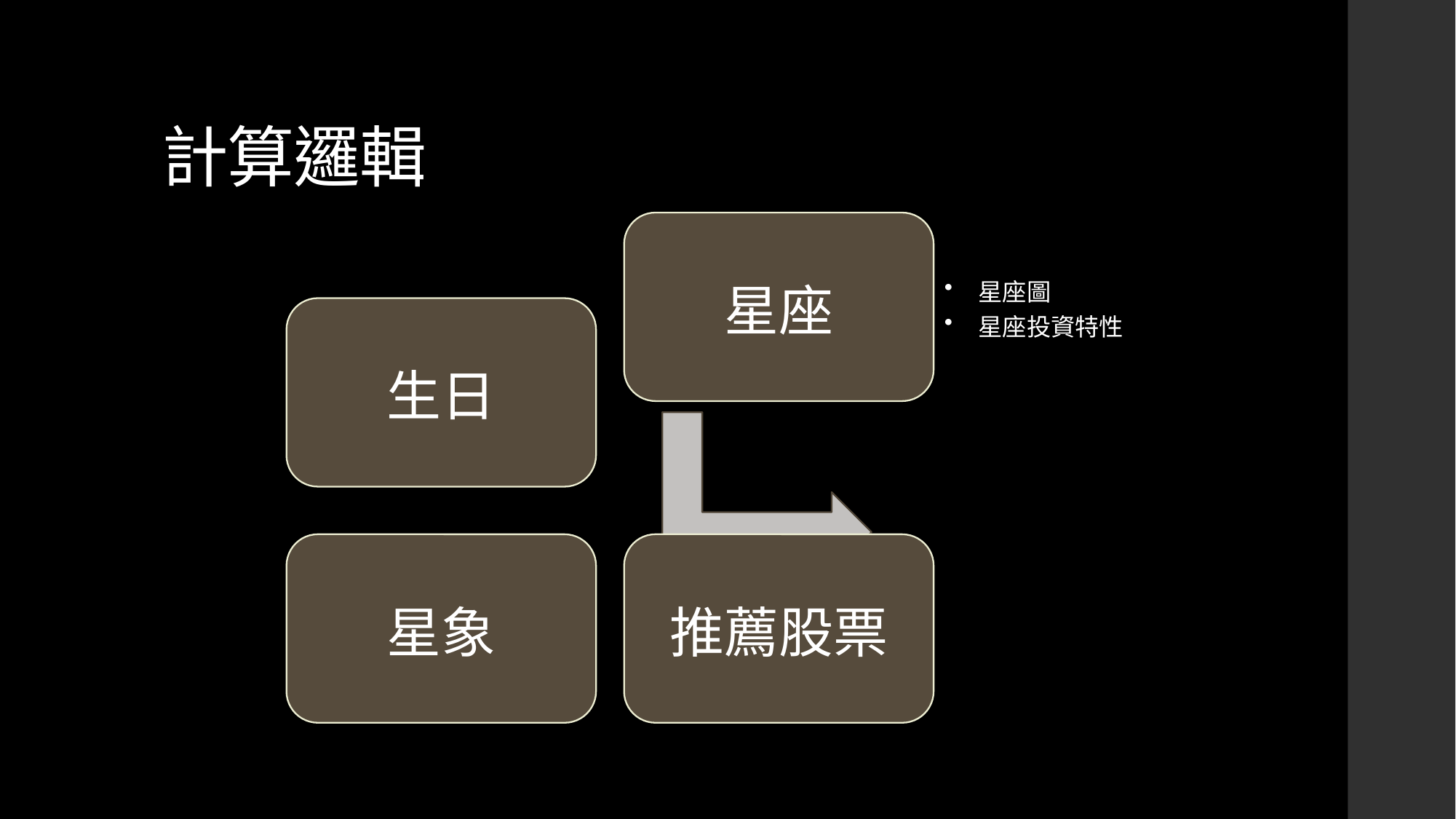

# 計算邏輯
生日
星座圖
星座投資特性
星座
星象
推薦股票